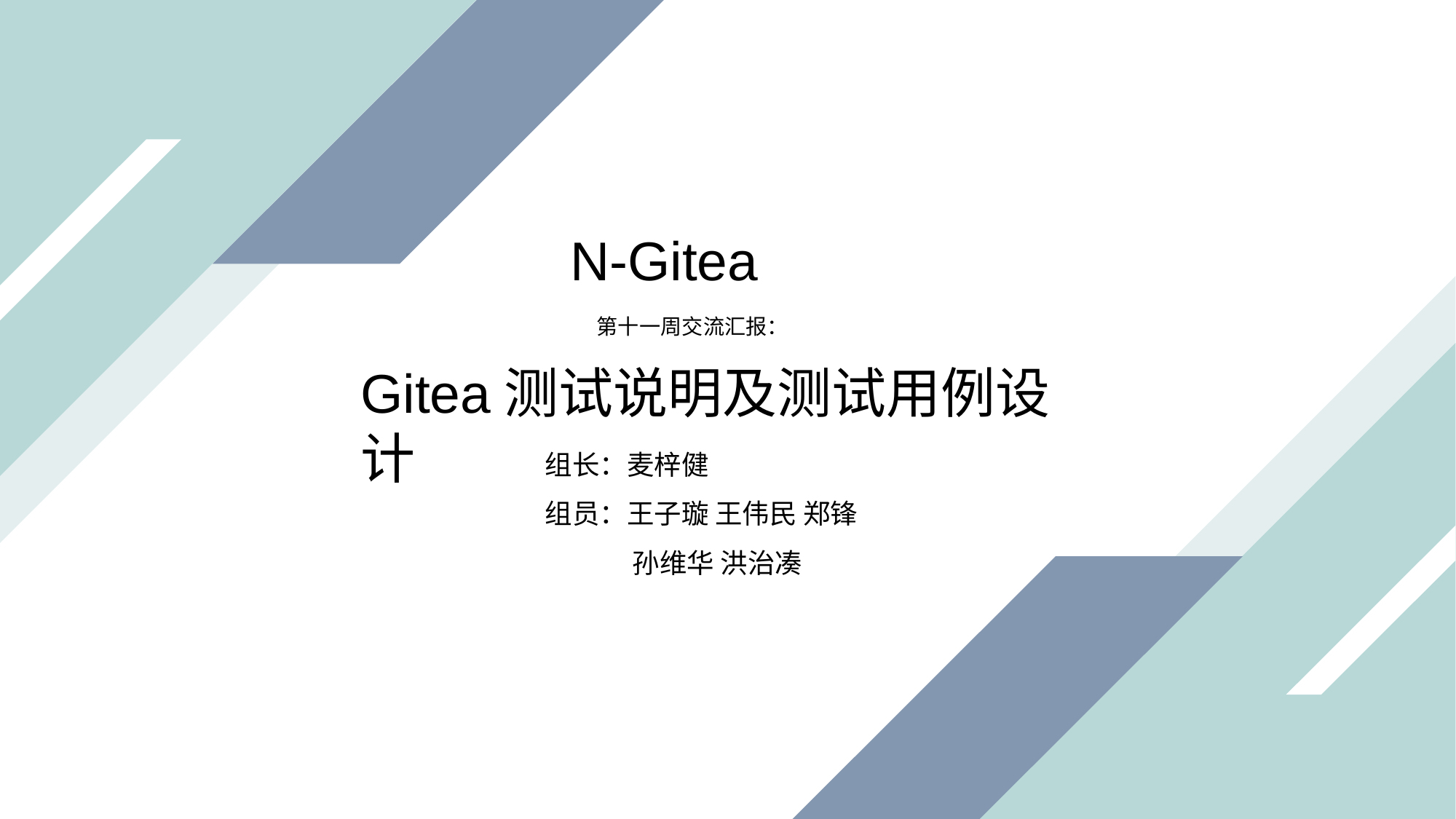

N-Gitea

第十一周交流汇报：

Gitea测试说明及测试用例设计
组长：麦梓健
组员：王子璇 王伟民 郑锋
             孙维华 洪治凑